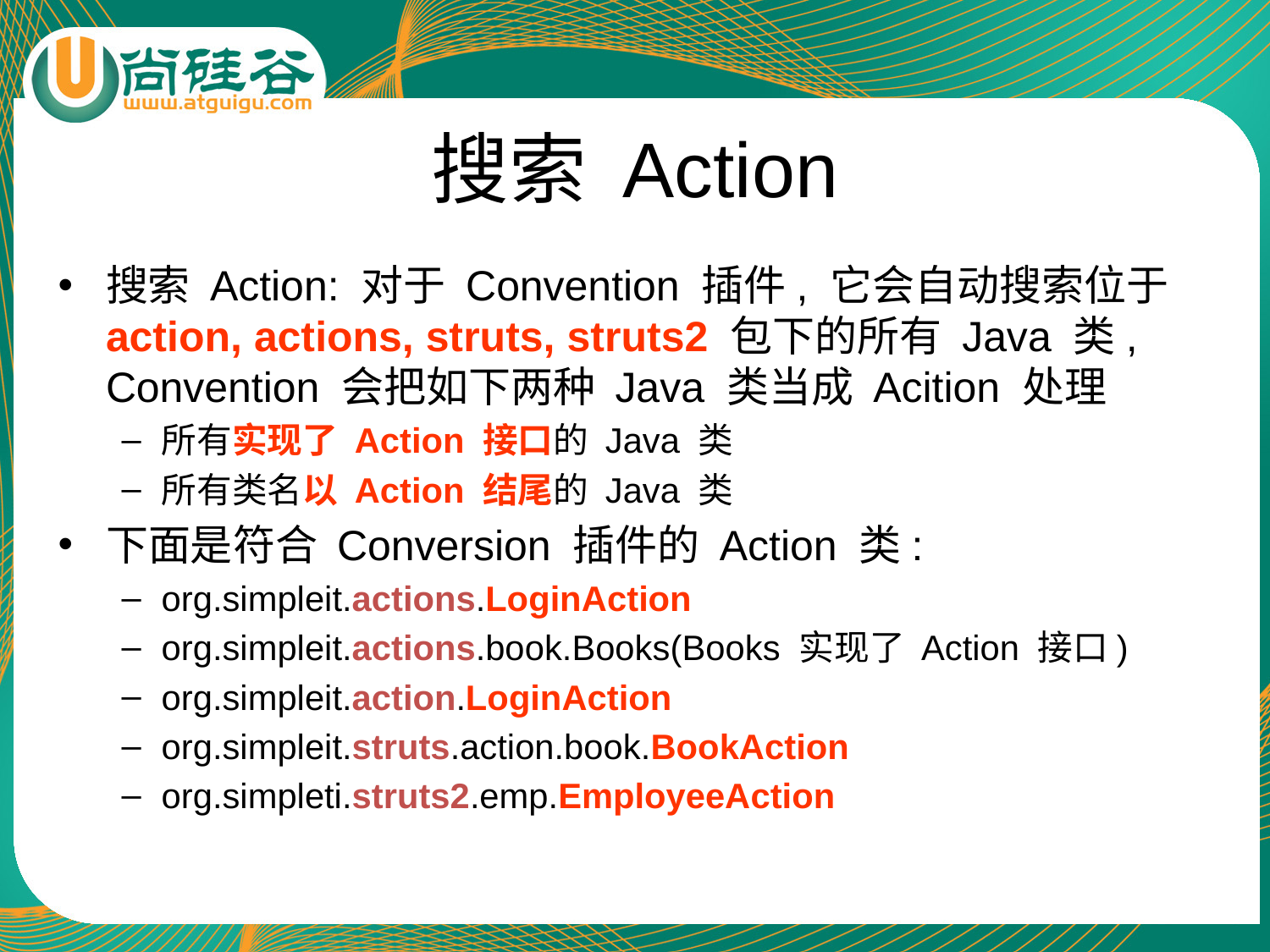

# 搜索 Action
搜索 Action: 对于 Convention 插件, 它会自动搜索位于 action, actions, struts, struts2 包下的所有 Java 类, Convention 会把如下两种 Java 类当成 Acition 处理
所有实现了 Action 接口的 Java 类
所有类名以 Action 结尾的 Java 类
下面是符合 Conversion 插件的 Action 类:
org.simpleit.actions.LoginAction
org.simpleit.actions.book.Books(Books 实现了 Action 接口)
org.simpleit.action.LoginAction
org.simpleit.struts.action.book.BookAction
org.simpleti.struts2.emp.EmployeeAction